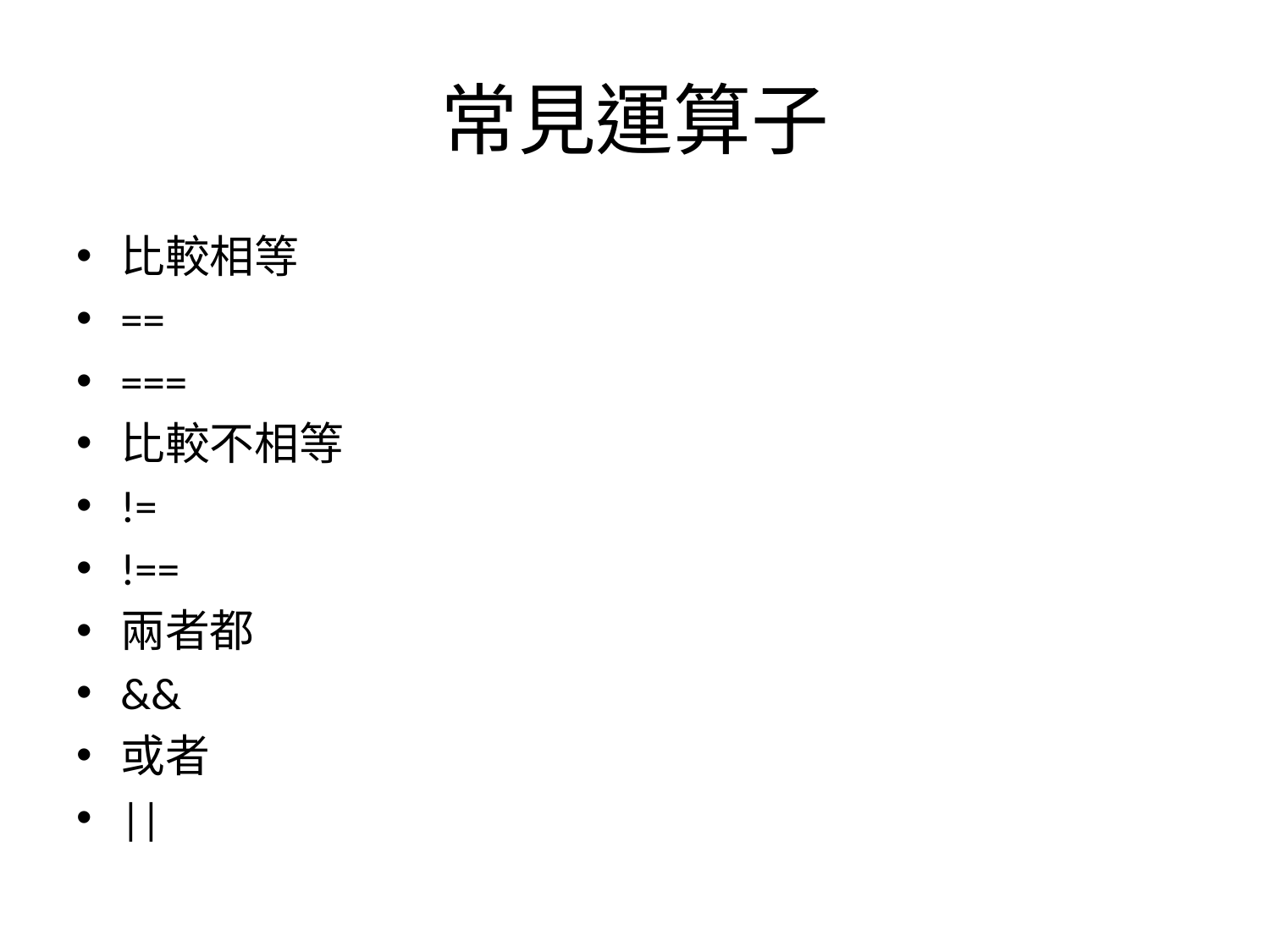

# 常見運算子
比較相等
==
===
比較不相等
!=
!==
兩者都
&&
或者
||